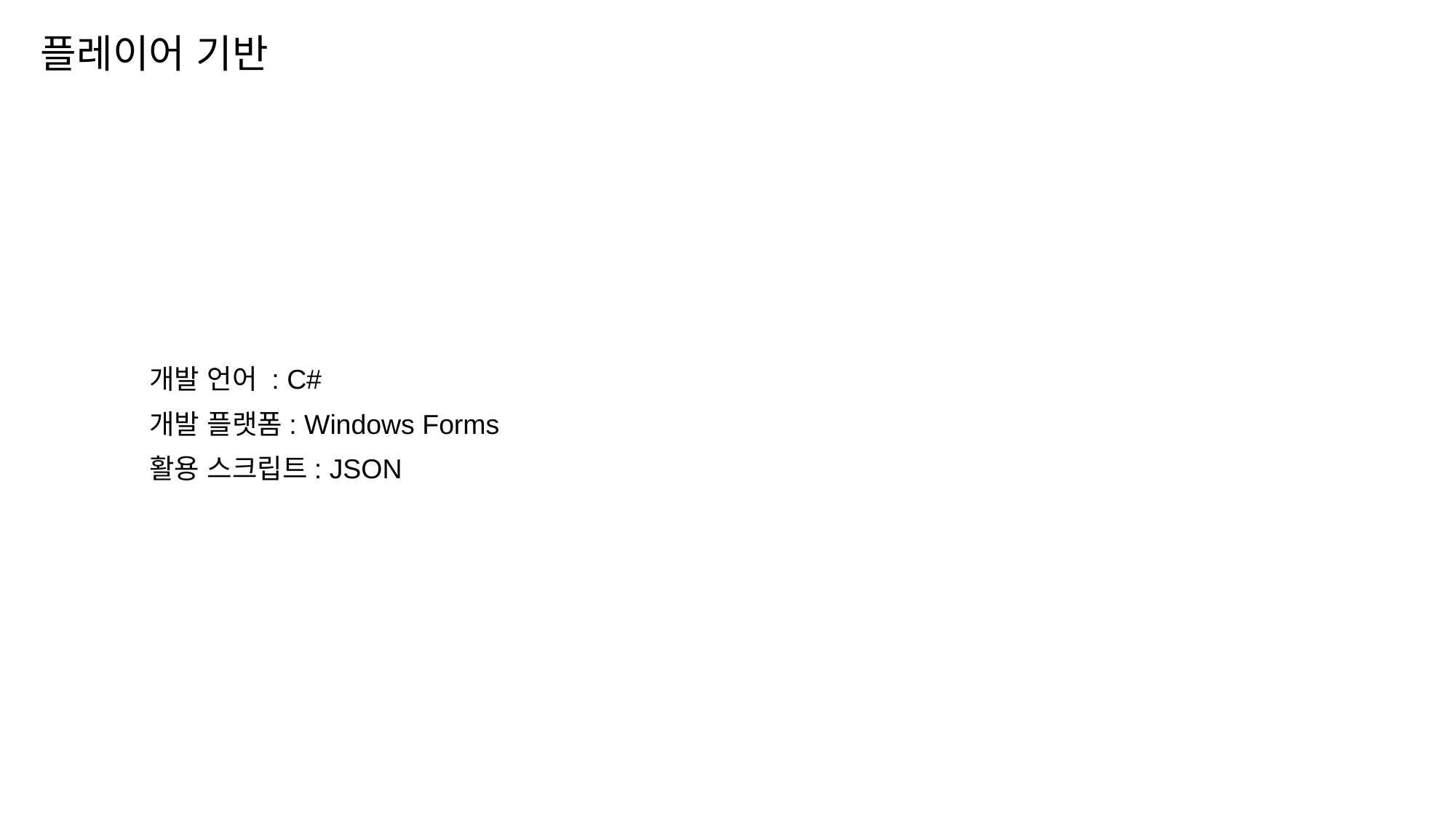

# 플레이어 기반
개발 언어 : C#
개발 플랫폼: Windows Forms
활용 스크립트: JSON